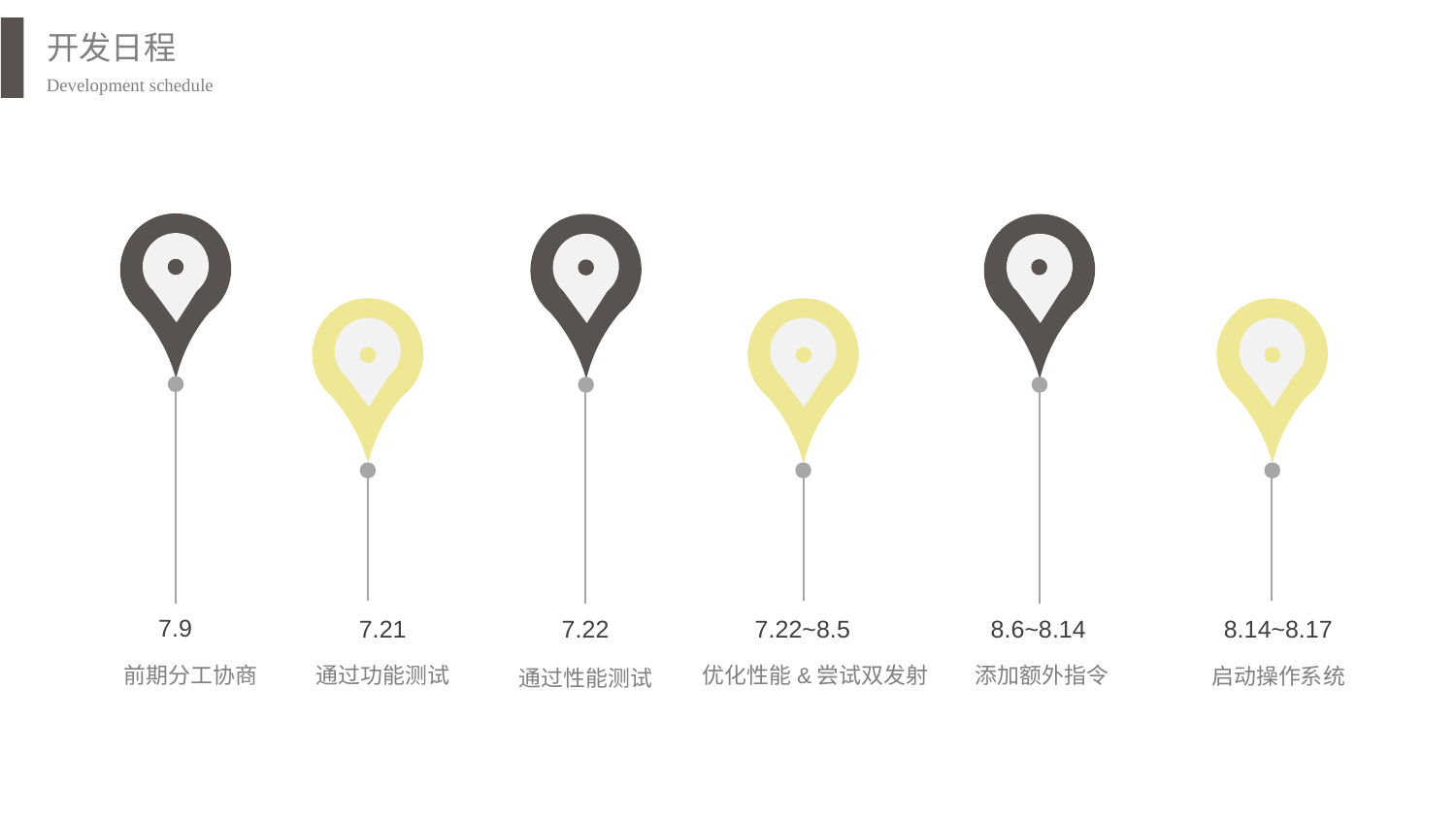

开发日程
Development schedule

7.9
前期分工协商

7.22
通过性能测试

8.6~8.14
添加额外指令

7.21
通过功能测试

8.14~8.17
启动操作系统

7.22~8.5
优化性能&尝试双发射